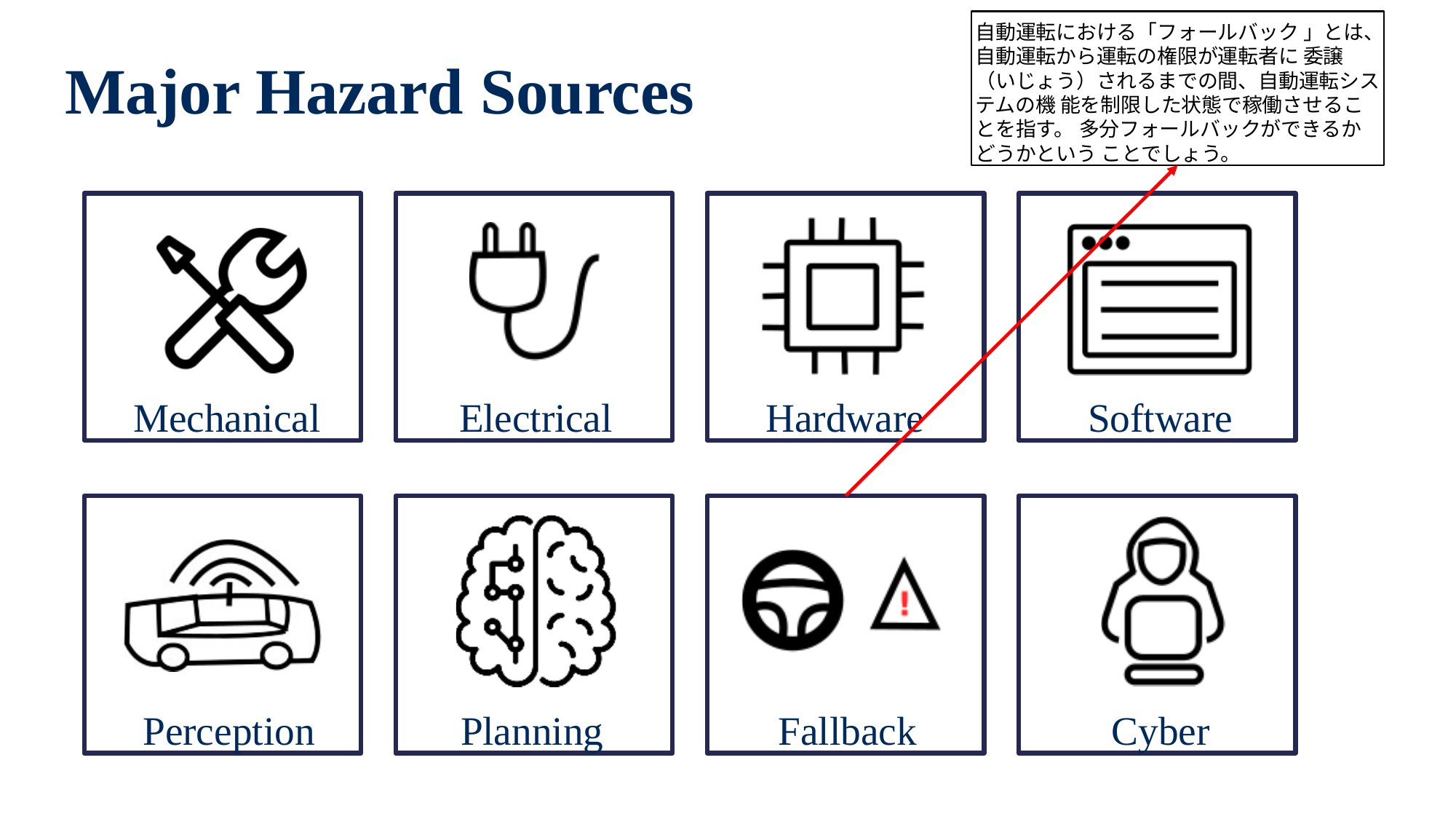

自動運転における「フォールバック 」とは、自動運転から運転の権限が運転者に 委譲（いじょう）されるまでの間、自動運転システムの機 能を制限した状態で稼働させることを指す。 多分フォールバックができるかどうかという ことでしょう。
# Major Hazard Sources

Mechanical

Electrical

Hardware

Software

Cyber

Perception

Planning

Fallback